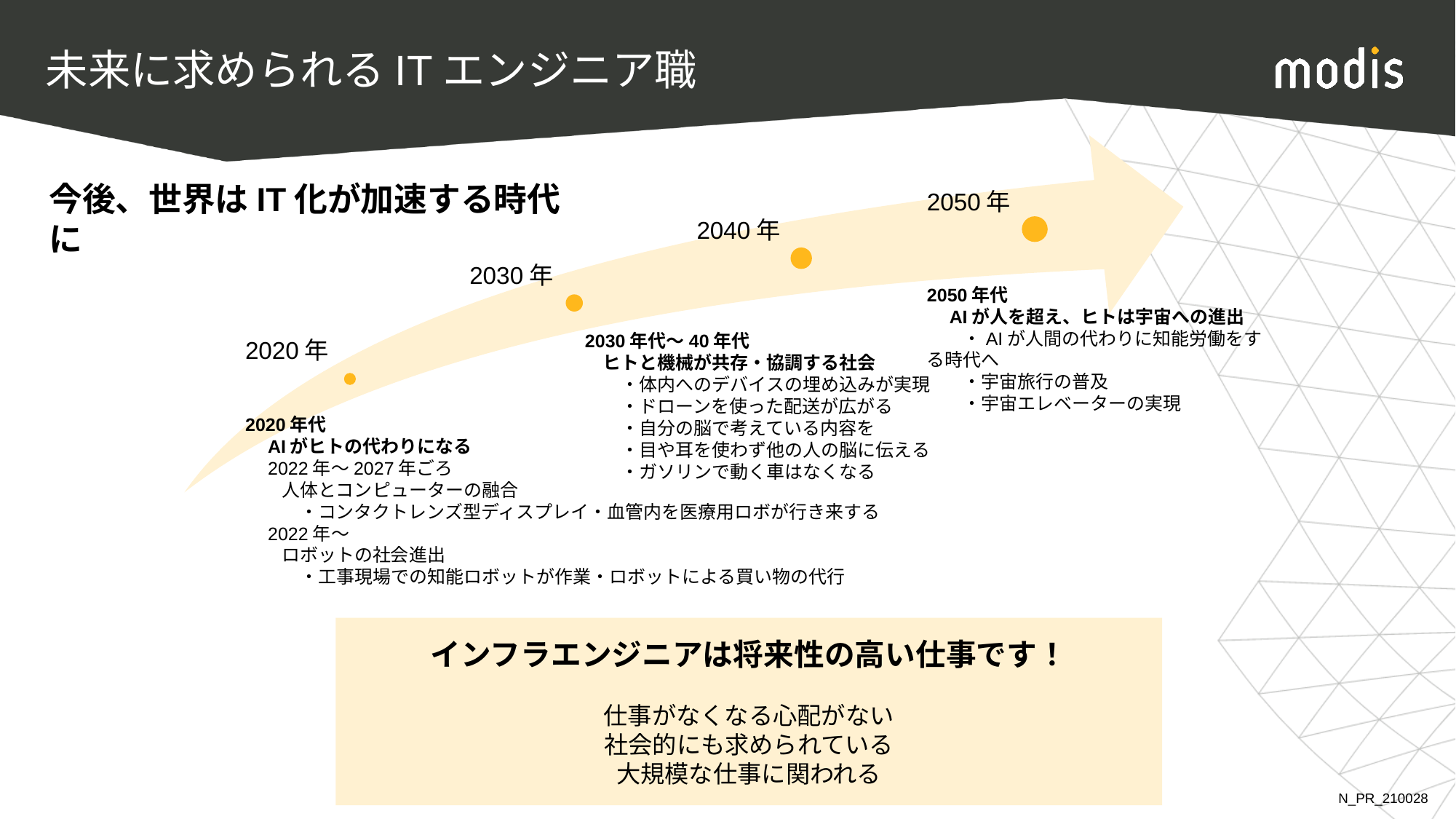

# 未来に求められるITエンジニア職

2050年

2040年

2030年

2020年

2050年代
　AIが人を超え、ヒトは宇宙への進出
　　・AIが人間の代わりに知能労働をする時代へ
　　・宇宙旅行の普及
　　・宇宙エレベーターの実現
2030年代～40年代
　ヒトと機械が共存・協調する社会
　　・体内へのデバイスの埋め込みが実現
　　・ドローンを使った配送が広がる
　　・自分の脳で考えている内容を
　　・目や耳を使わず他の人の脳に伝える
　　・ガソリンで動く車はなくなる
2020年代
　AIがヒトの代わりになる
　2022年～2027年ごろ
　　人体とコンピューターの融合
　　　・コンタクトレンズ型ディスプレイ・血管内を医療用ロボが行き来する
　2022年～
　　ロボットの社会進出
　　　・工事現場での知能ロボットが作業・ロボットによる買い物の代行
今後、世界はIT化が加速する時代に
インフラエンジニアは将来性の高い仕事です！

仕事がなくなる心配がない
社会的にも求められている
大規模な仕事に関われる
N_PR_210028